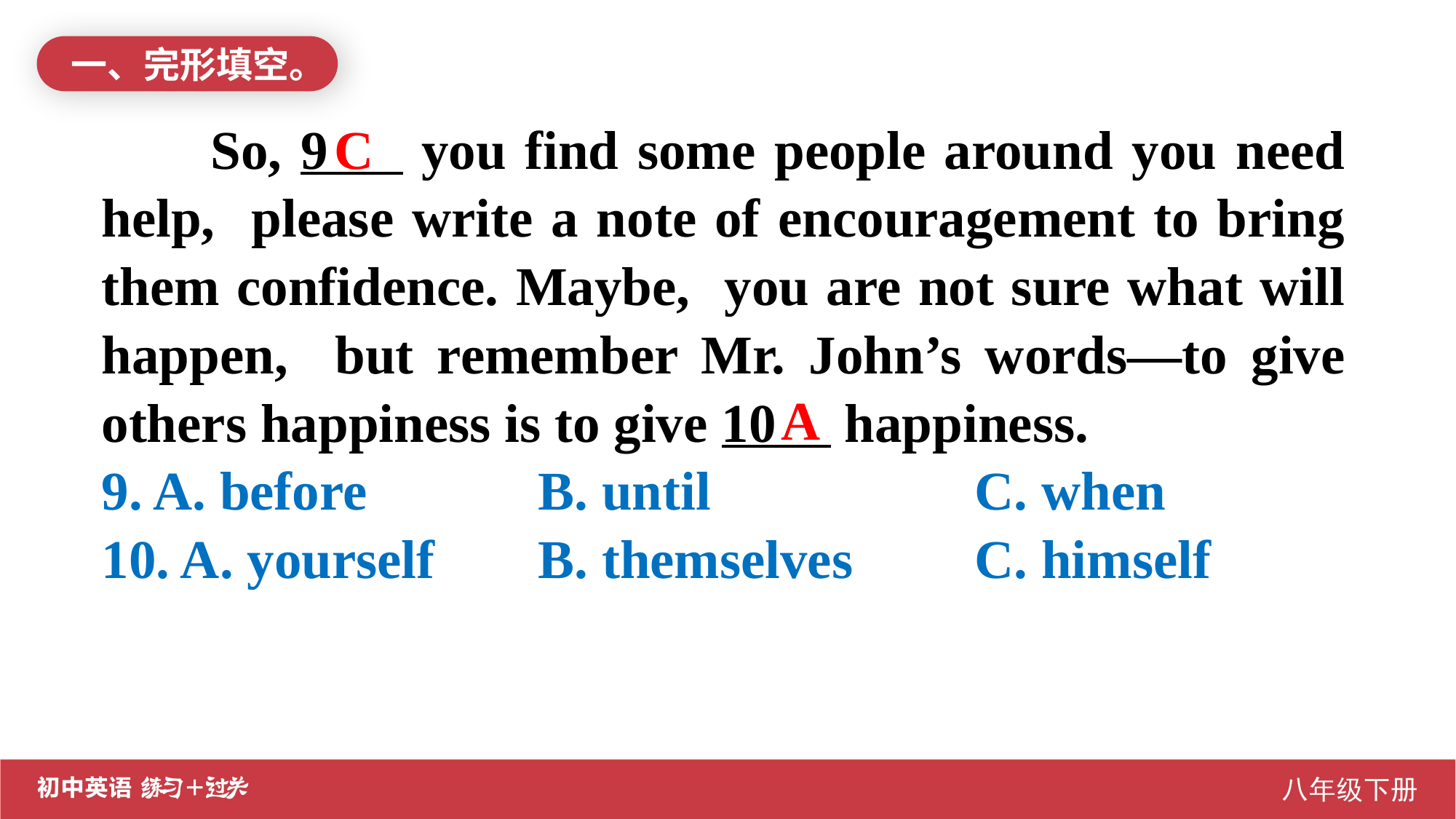

一、完形填空。
C
So, 9     you find some people around you need help,  please write a note of encouragement to bring them confidence. Maybe,  you are not sure what will happen,  but remember Mr. John’s words—to give others happiness is to give 10     happiness.
9. A. before		B. until			C. when
10. A. yourself	B. themselves		C. himself
A